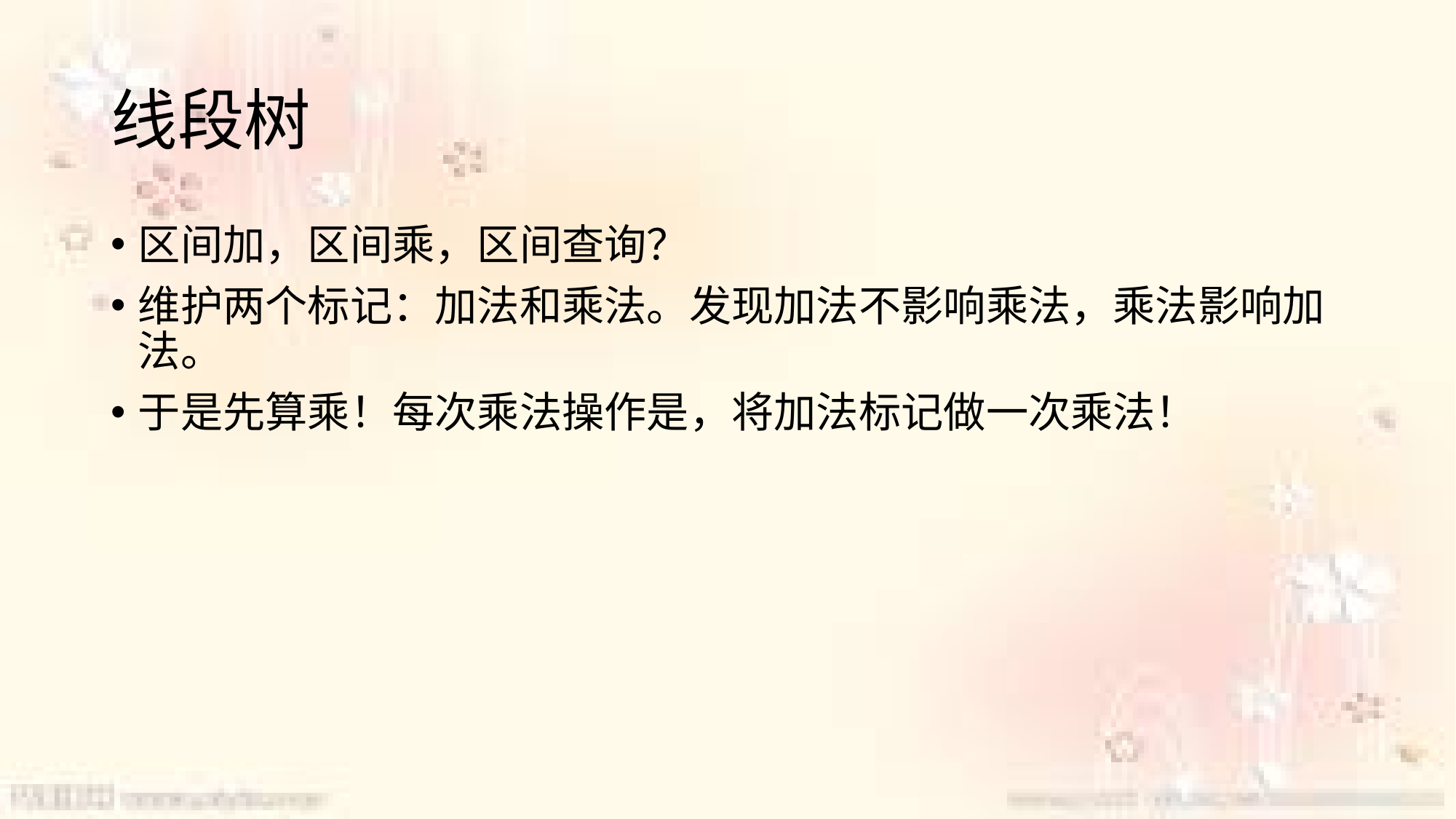

# 线段树
区间加，区间乘，区间查询？
维护两个标记：加法和乘法。发现加法不影响乘法，乘法影响加法。
于是先算乘！每次乘法操作是，将加法标记做一次乘法！